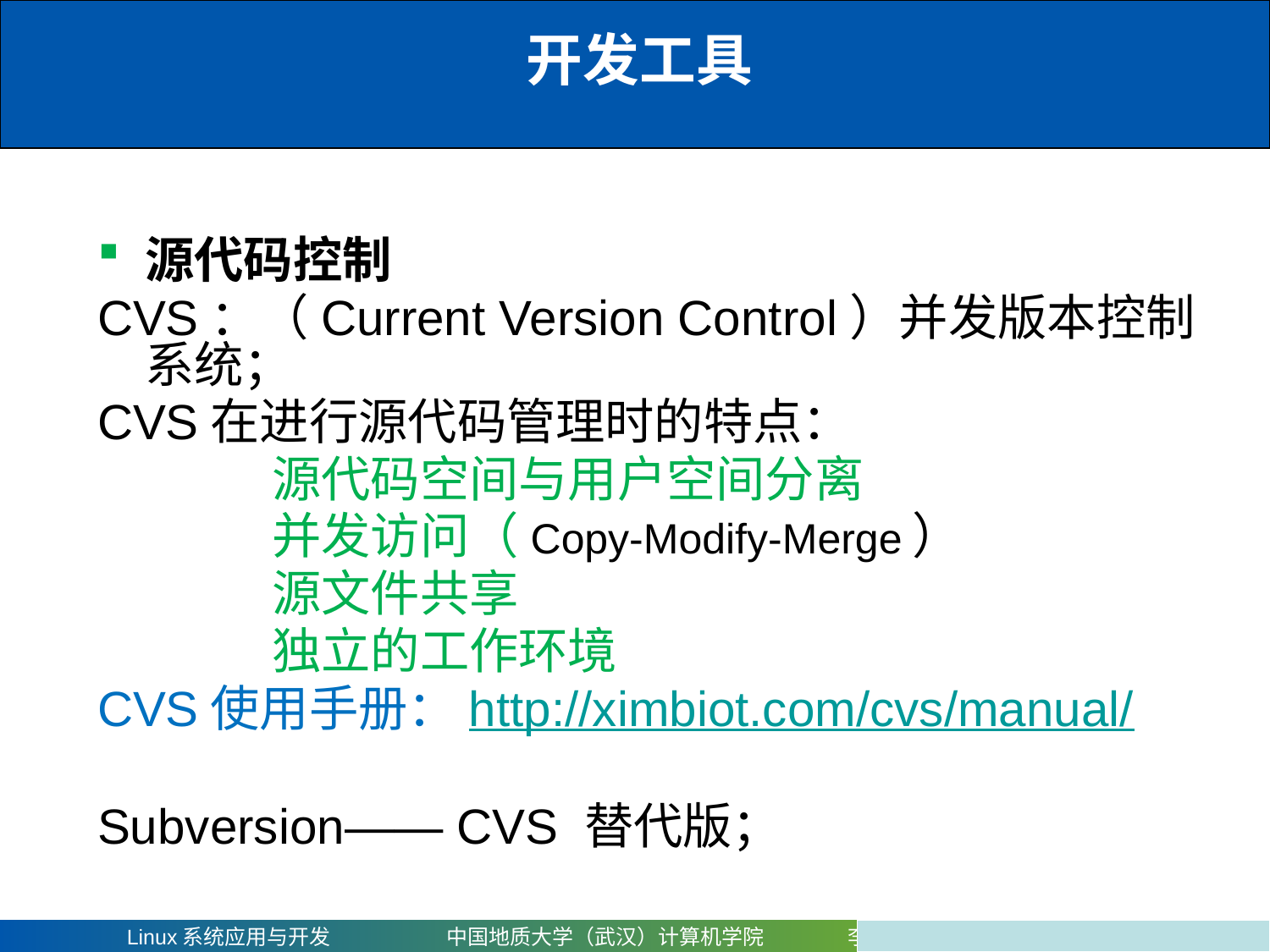

开发工具

源代码控制
CVS：（Current Version Control）并发版本控制系统；
CVS在进行源代码管理时的特点：
		源代码空间与用户空间分离
		并发访问（Copy-Modify-Merge）
		源文件共享
		独立的工作环境
CVS使用手册：http://ximbiot.com/cvs/manual/

Subversion—— CVS 替代版；